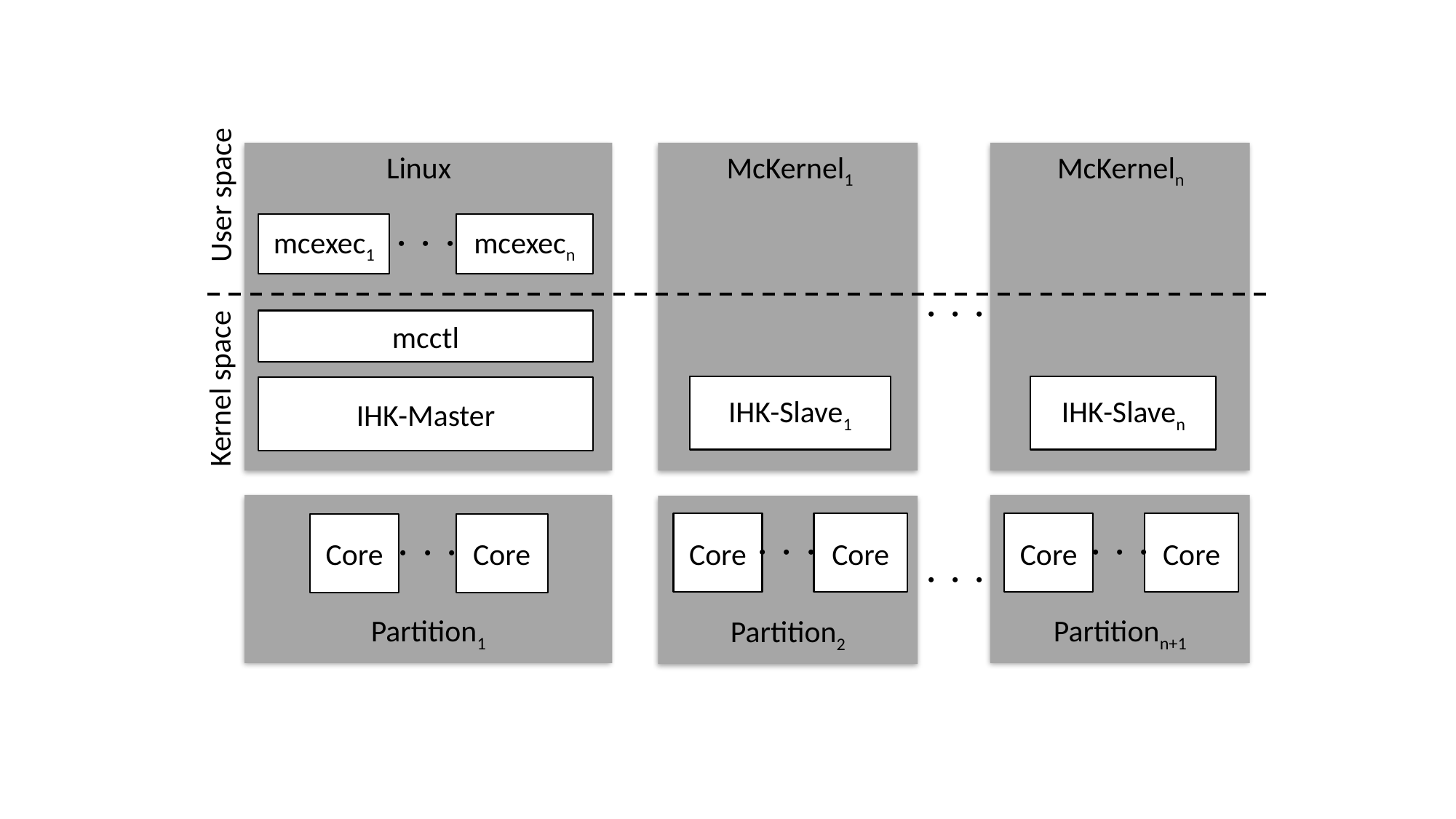

Linux

McKernel1
McKerneln
User space
mcexec1
mcexecn
・・・
・・・
mcctl
Kernel space
IHK-Slave1
IHK-Slaven
IHK-Master

Core
Core
Core
Core
Core
Core
・・・
・・・
・・・
・・・
Partition1
Partitionn+1
Partition2